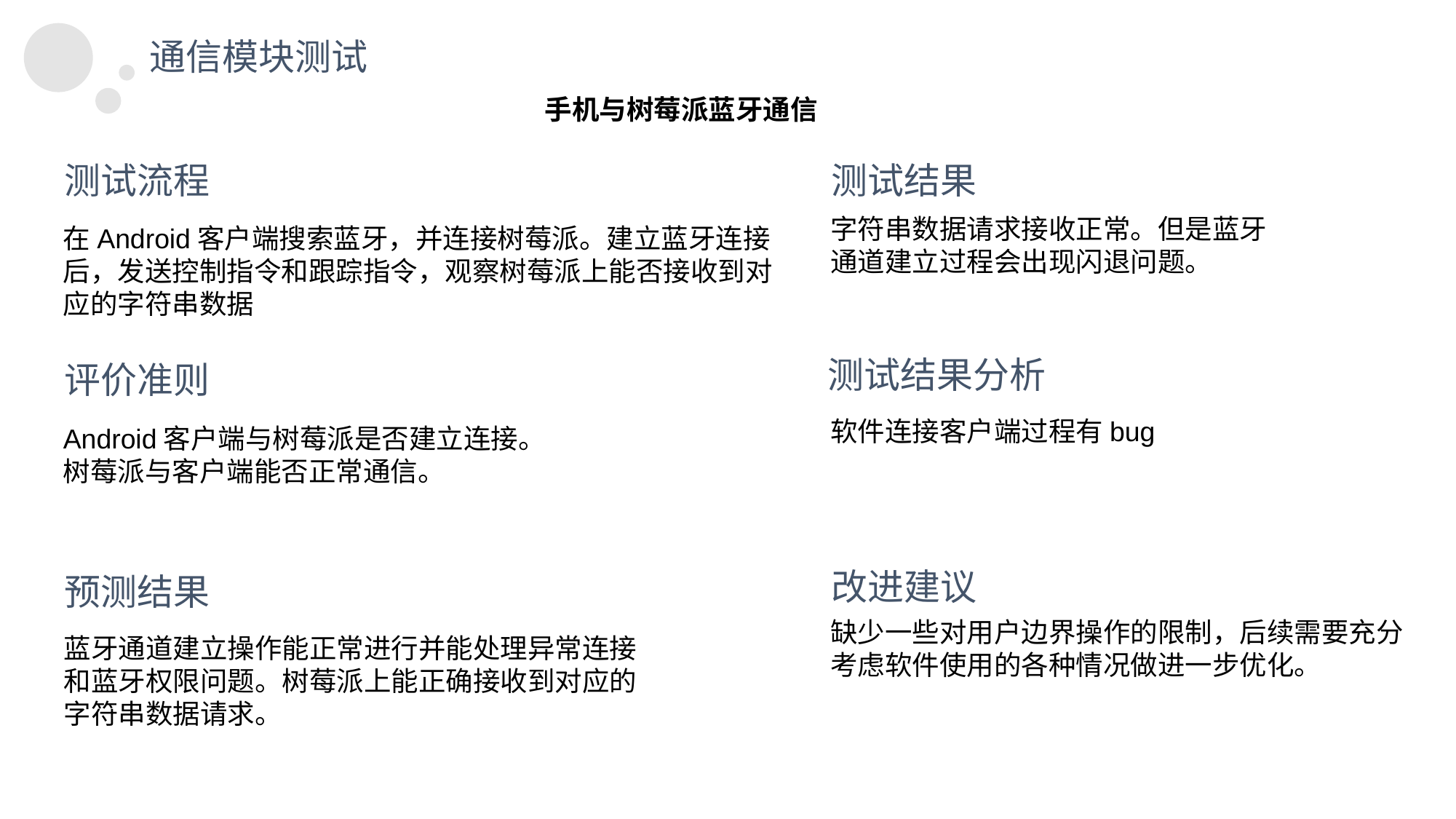

通信模块测试
手机与树莓派蓝牙通信
测试流程
测试结果
字符串数据请求接收正常。但是蓝牙通道建立过程会出现闪退问题。
在Android客户端搜索蓝牙，并连接树莓派。建立蓝牙连接后，发送控制指令和跟踪指令，观察树莓派上能否接收到对应的字符串数据
测试结果分析
评价准则
软件连接客户端过程有bug
Android客户端与树莓派是否建立连接。
树莓派与客户端能否正常通信。
PPT模板 http://www.1ppt.com/moban/
改进建议
预测结果
缺少一些对用户边界操作的限制，后续需要充分考虑软件使用的各种情况做进一步优化。
蓝牙通道建立操作能正常进行并能处理异常连接和蓝牙权限问题。树莓派上能正确接收到对应的字符串数据请求。